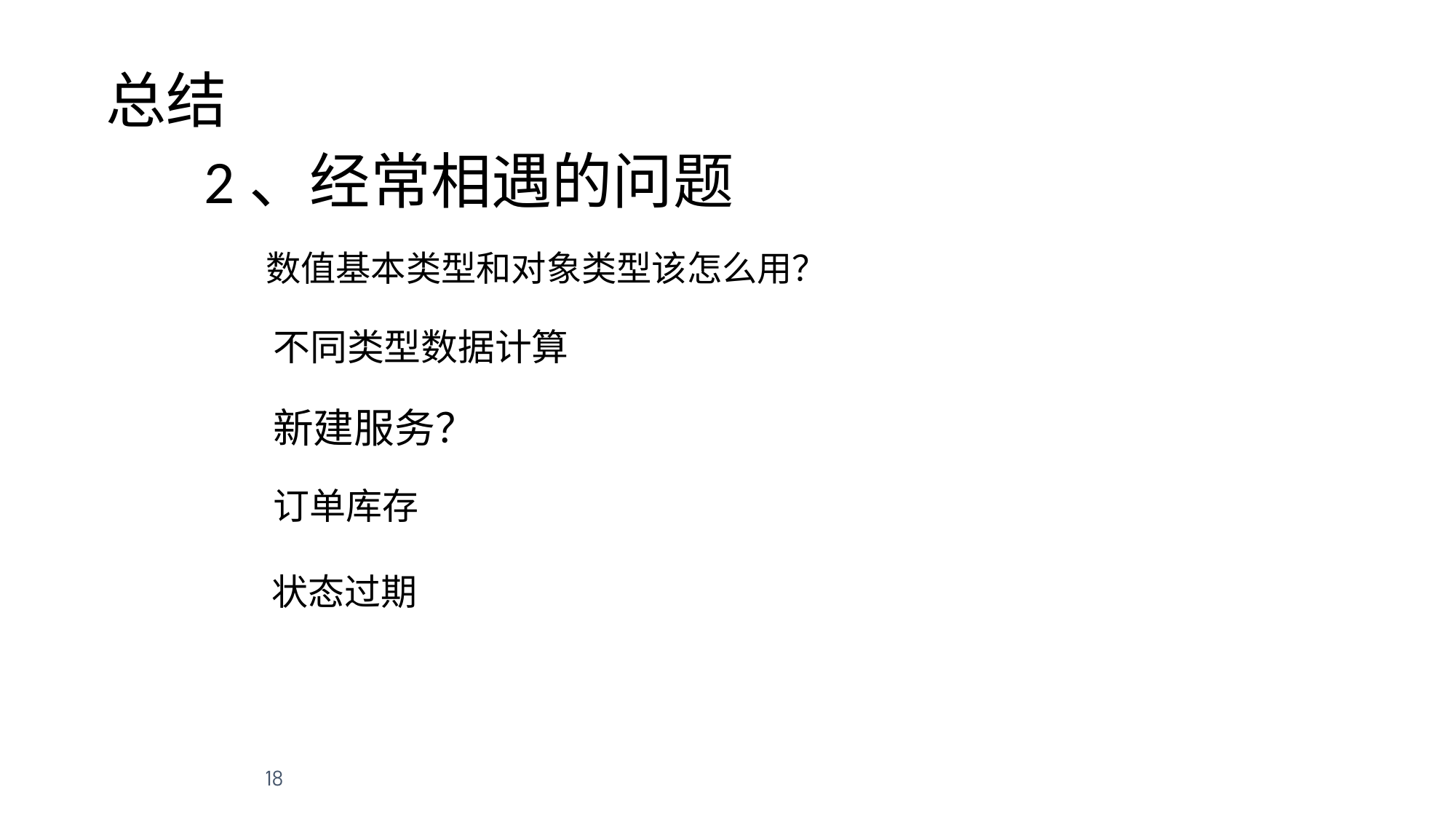

总结
2、经常相遇的问题
数值基本类型和对象类型该怎么用？
不同类型数据计算
新建服务？
订单库存
状态过期
18